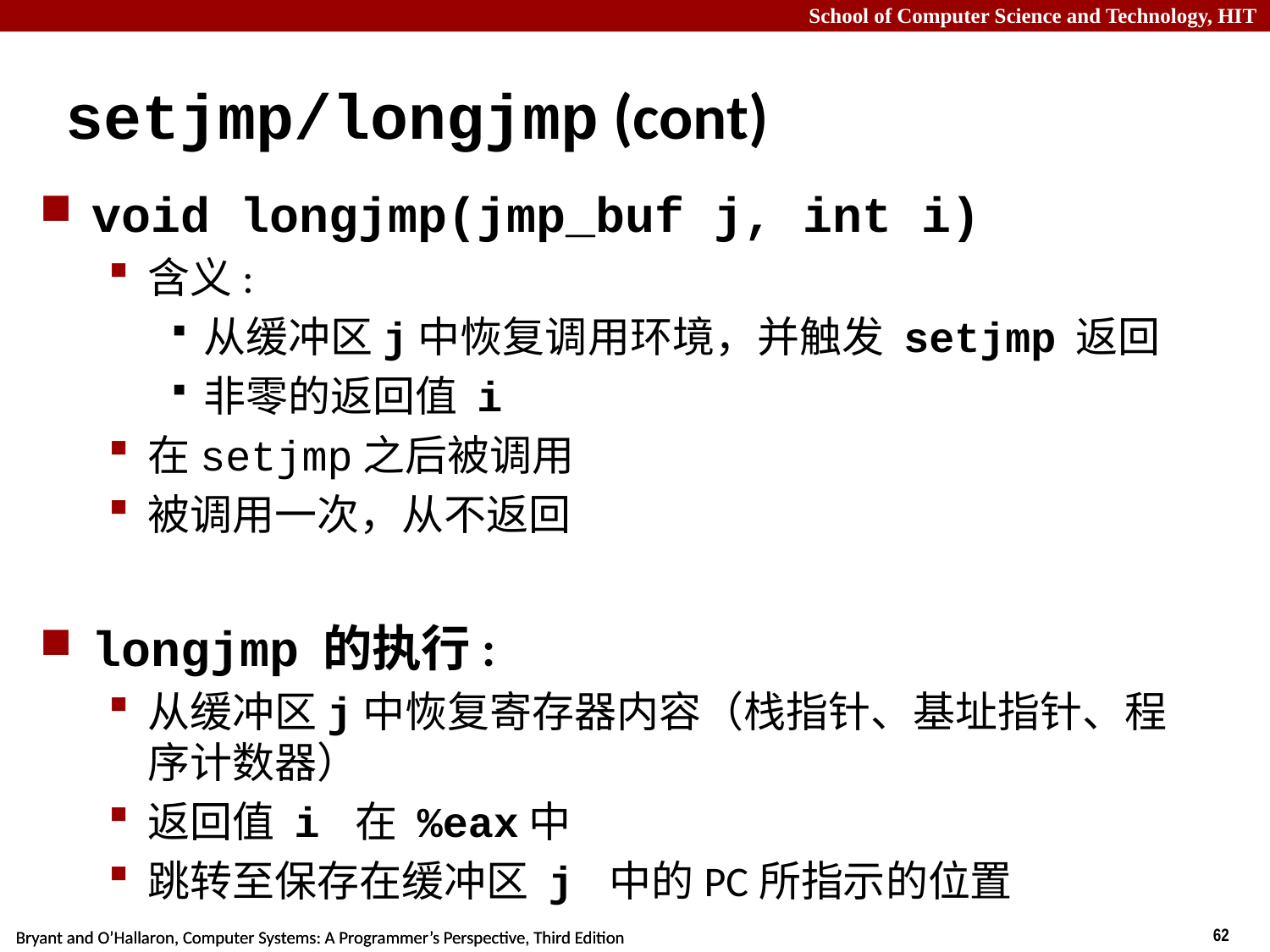

# setjmp/longjmp (cont)
void longjmp(jmp_buf j, int i)
含义:
从缓冲区j中恢复调用环境，并触发 setjmp 返回
非零的返回值 i
在setjmp之后被调用
被调用一次，从不返回

longjmp 的执行:
从缓冲区j中恢复寄存器内容（栈指针、基址指针、程序计数器）
返回值 i 在 %eax中
跳转至保存在缓冲区 j 中的PC所指示的位置